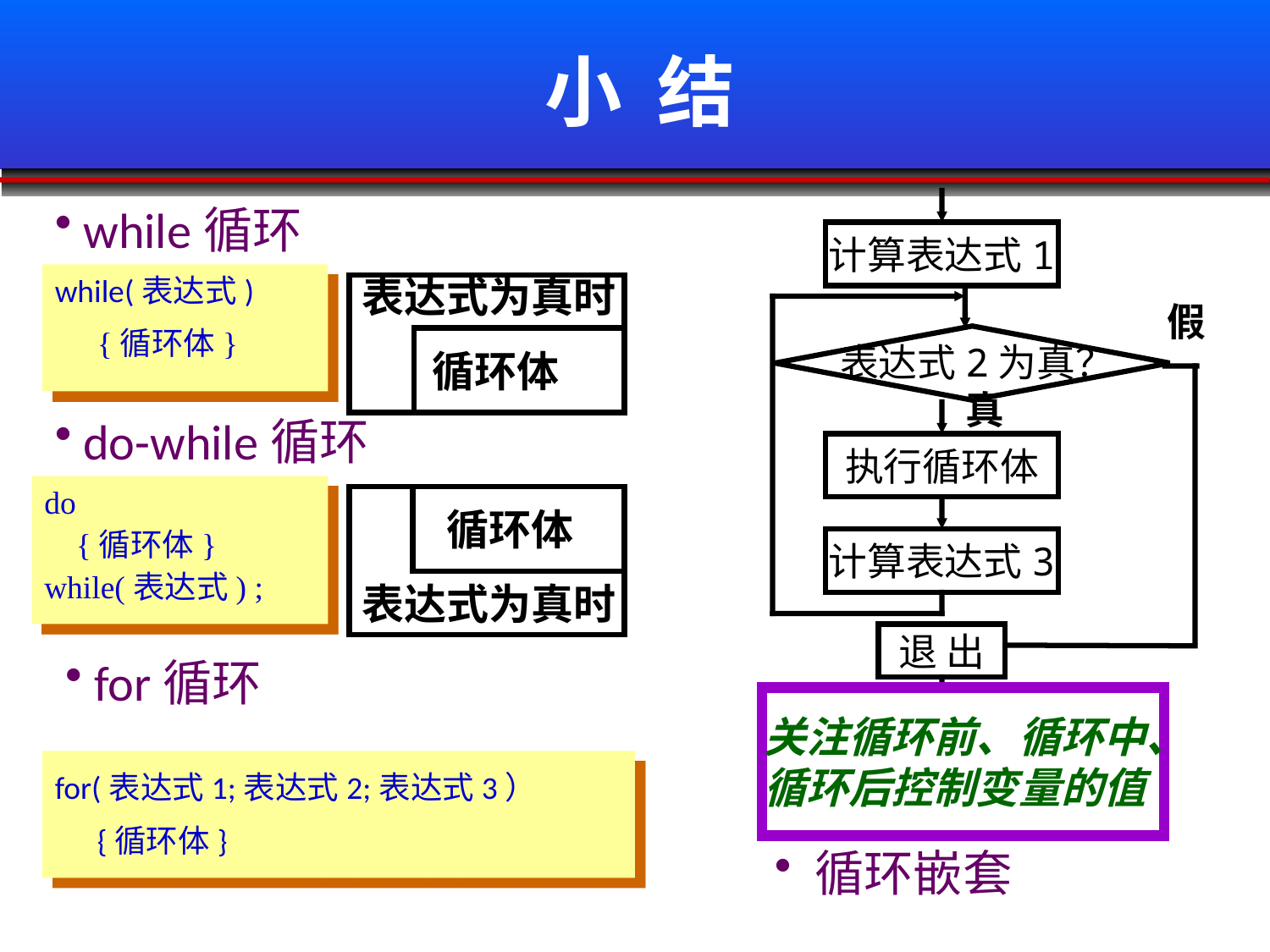

# 小  结

 while循环
计算表达式1

while(表达式)
表达式为真时

假
{循环体}

表达式2为真？

   循环体

真

 do-while循环
执行循环体

do

循环体

{循环体}
计算表达式3
while(表达式) ;
表达式为真时

退 出
 for循环

关注循环前、循环中、循环后控制变量的值

for(表达式1;表达式2;表达式3）
{循环体}
 循环嵌套